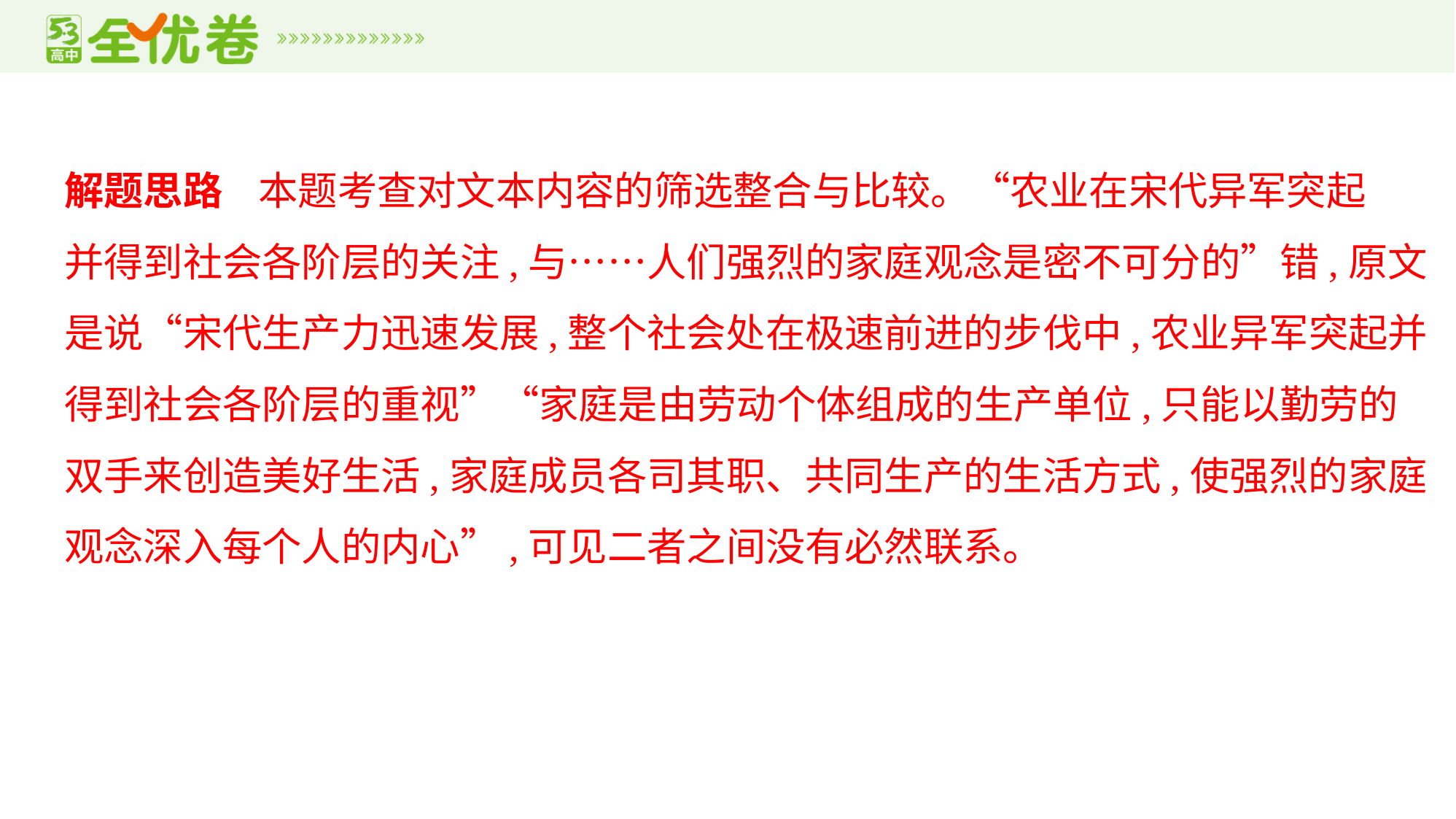

解题思路    本题考查对文本内容的筛选整合与比较。“农业在宋代异军突起
并得到社会各阶层的关注,与……人们强烈的家庭观念是密不可分的”错,原文
是说“宋代生产力迅速发展,整个社会处在极速前进的步伐中,农业异军突起并
得到社会各阶层的重视”“家庭是由劳动个体组成的生产单位,只能以勤劳的
双手来创造美好生活,家庭成员各司其职、共同生产的生活方式,使强烈的家庭
观念深入每个人的内心”,可见二者之间没有必然联系。